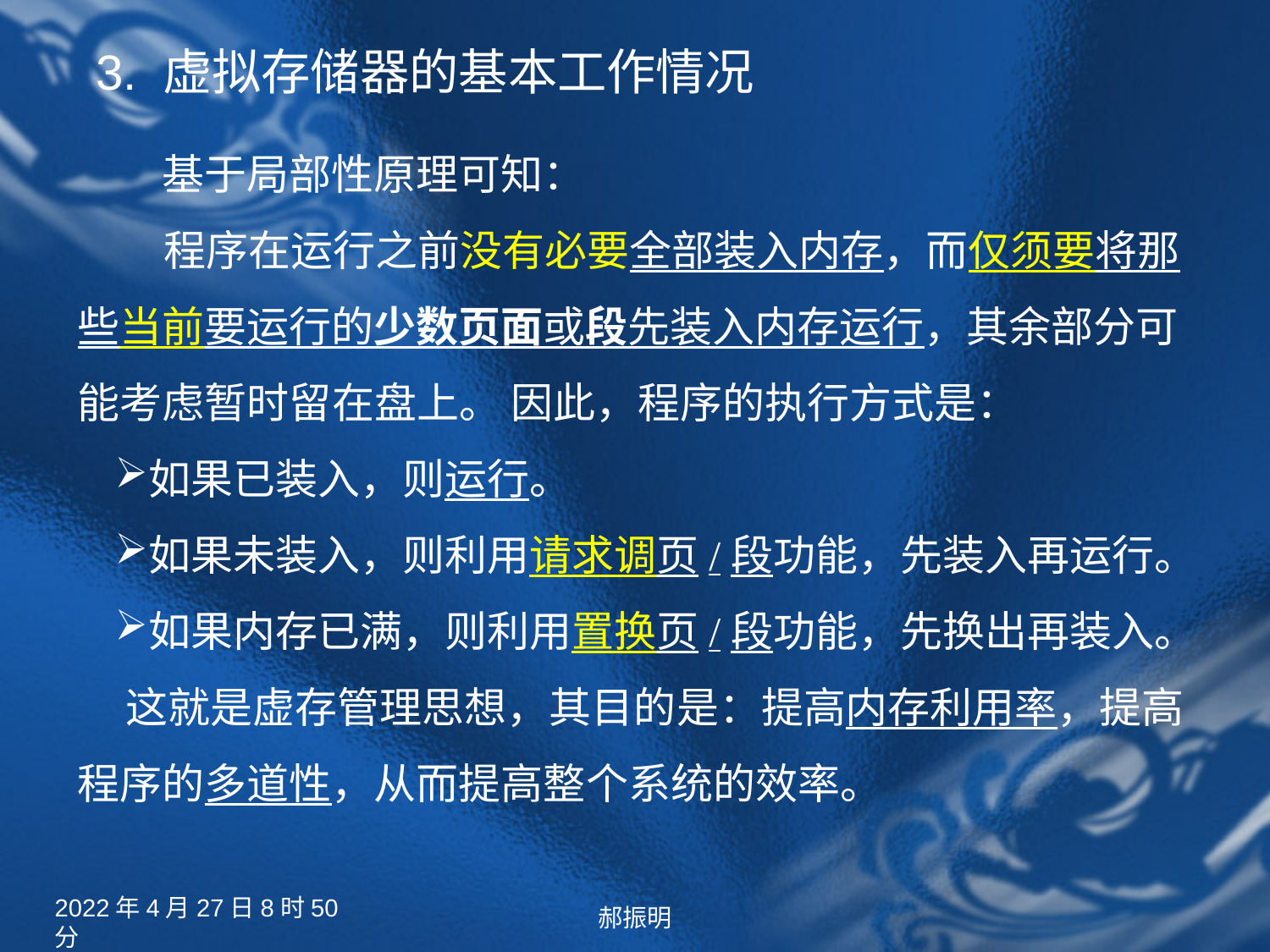

# 3. 虚拟存储器的基本工作情况
　　基于局部性原理可知：
        程序在运行之前没有必要全部装入内存，而仅须要将那些当前要运行的少数页面或段先装入内存运行，其余部分可能考虑暂时留在盘上。 因此，程序的执行方式是：
如果已装入，则运行。
如果未装入，则利用请求调页/段功能，先装入再运行。
如果内存已满，则利用置换页/段功能，先换出再装入。
    这就是虚存管理思想，其目的是：提高内存利用率，提高程序的多道性，从而提高整个系统的效率。

2022年4月27日8时50分
郝振明